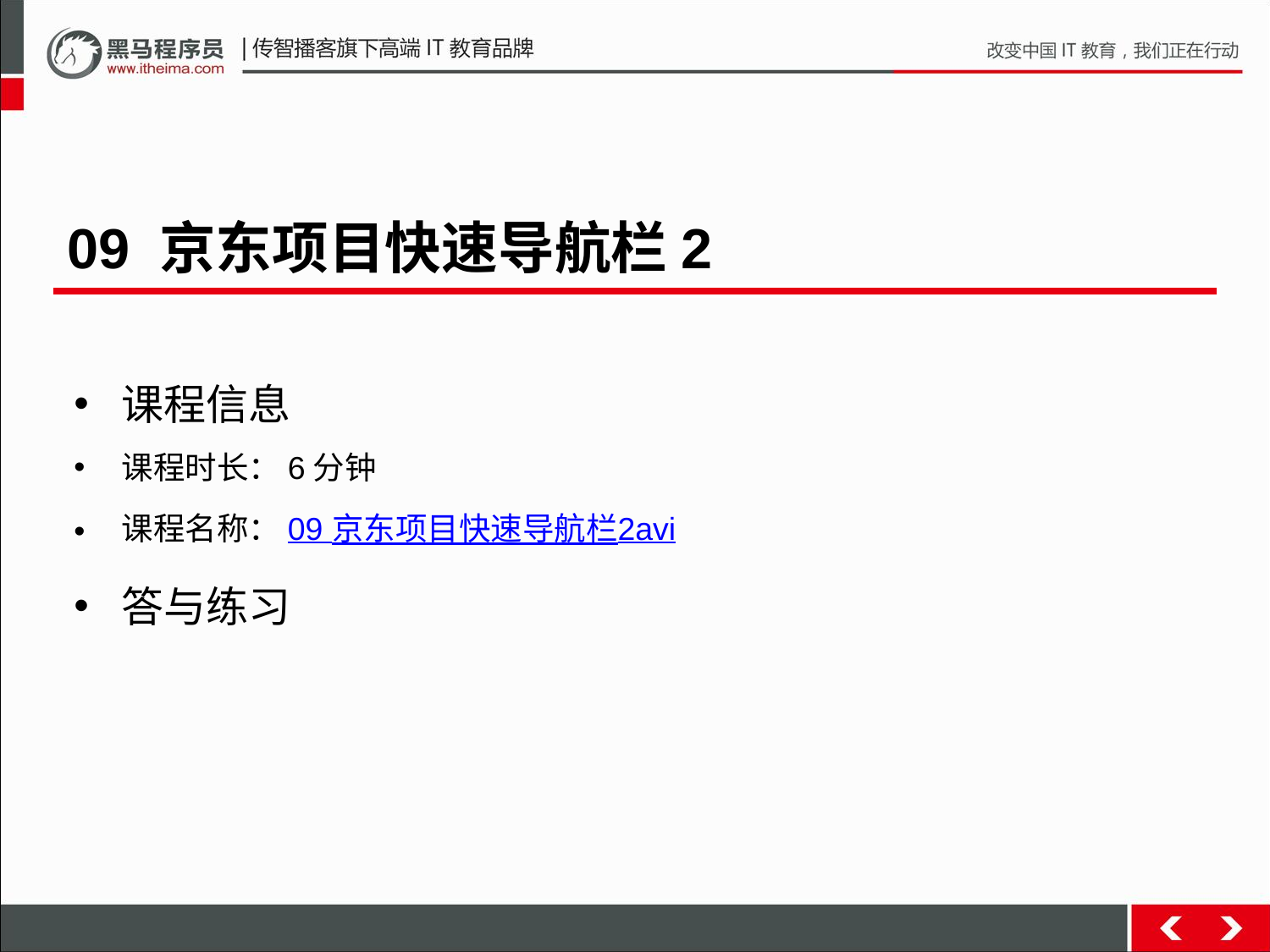

09 京东项目快速导航栏2
课程信息
课程时长：6分钟
课程名称：09 京东项目快速导航栏2avi
答与练习